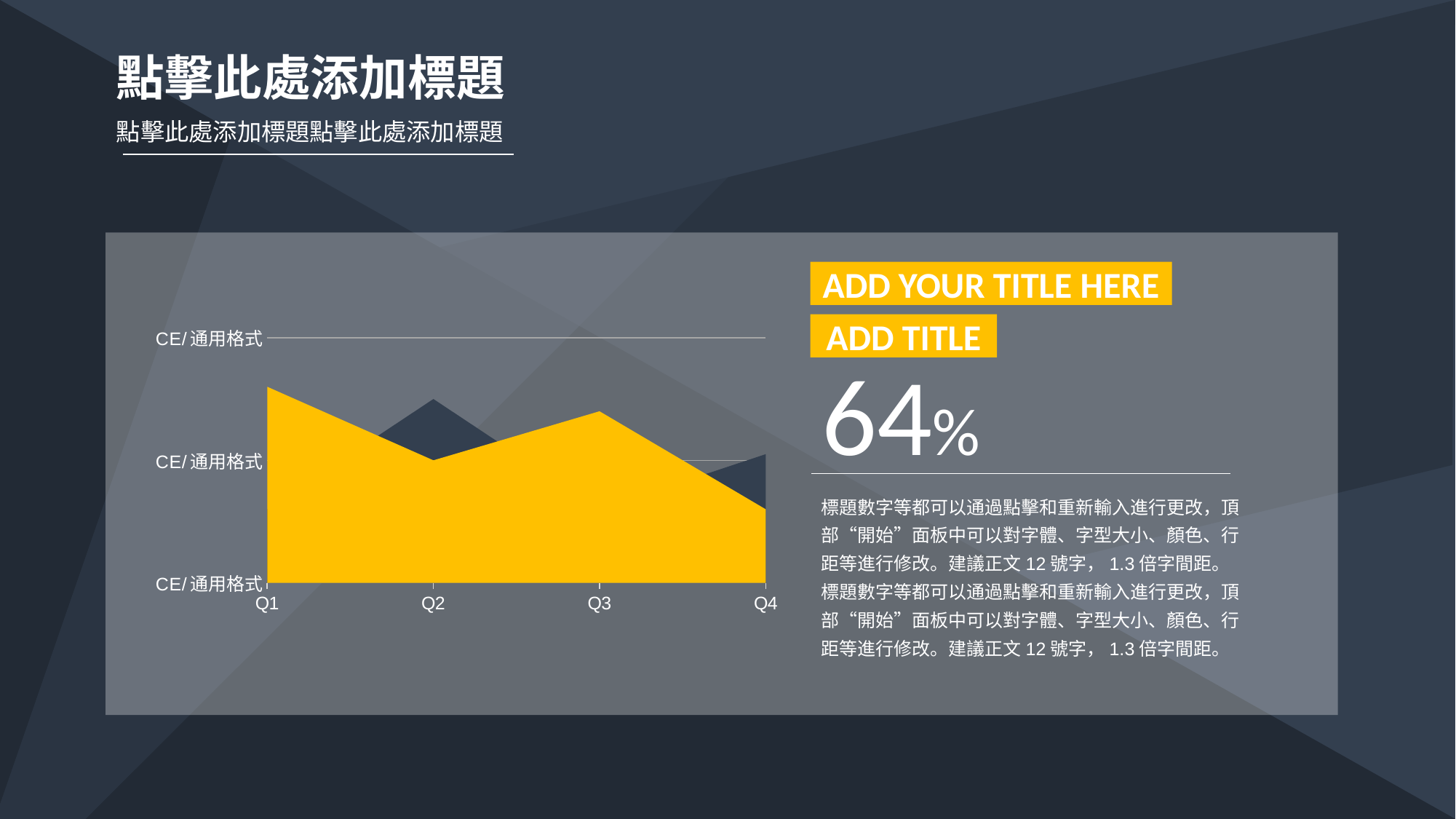

點擊此處添加標題
點擊此處添加標題點擊此處添加標題

ADD YOUR TITLE HERE
ADD TITLE

### Chart

| Category | WORD A | WORD B |
|---|---|---|
| Q1 | 32.0 | 12.0 |
| Q2 | 20.0 | 30.0 |
| Q3 | 28.0 | 12.0 |
| Q4 | 12.0 | 21.0 |
64%
標題數字等都可以通過點擊和重新輸入進行更改，頂部“開始”面板中可以對字體、字型大小、顏色、行距等進行修改。建議正文12號字，1.3倍字間距。標題數字等都可以通過點擊和重新輸入進行更改，頂部“開始”面板中可以對字體、字型大小、顏色、行距等進行修改。建議正文12號字，1.3倍字間距。